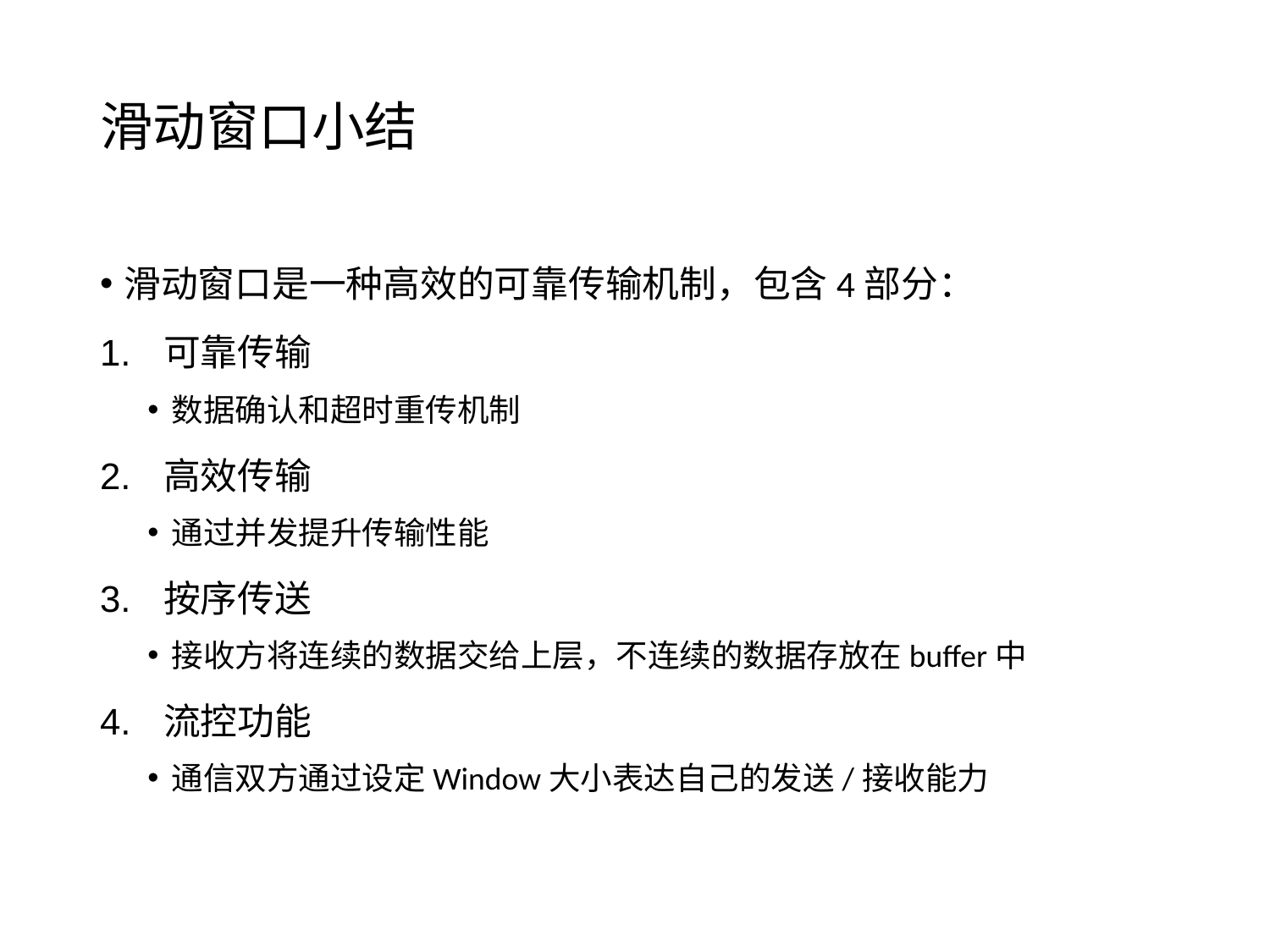

# 滑动窗口小结
滑动窗口是一种高效的可靠传输机制，包含4部分：
可靠传输
数据确认和超时重传机制
高效传输
通过并发提升传输性能
按序传送
接收方将连续的数据交给上层，不连续的数据存放在buffer中
流控功能
通信双方通过设定Window大小表达自己的发送/接收能力

30